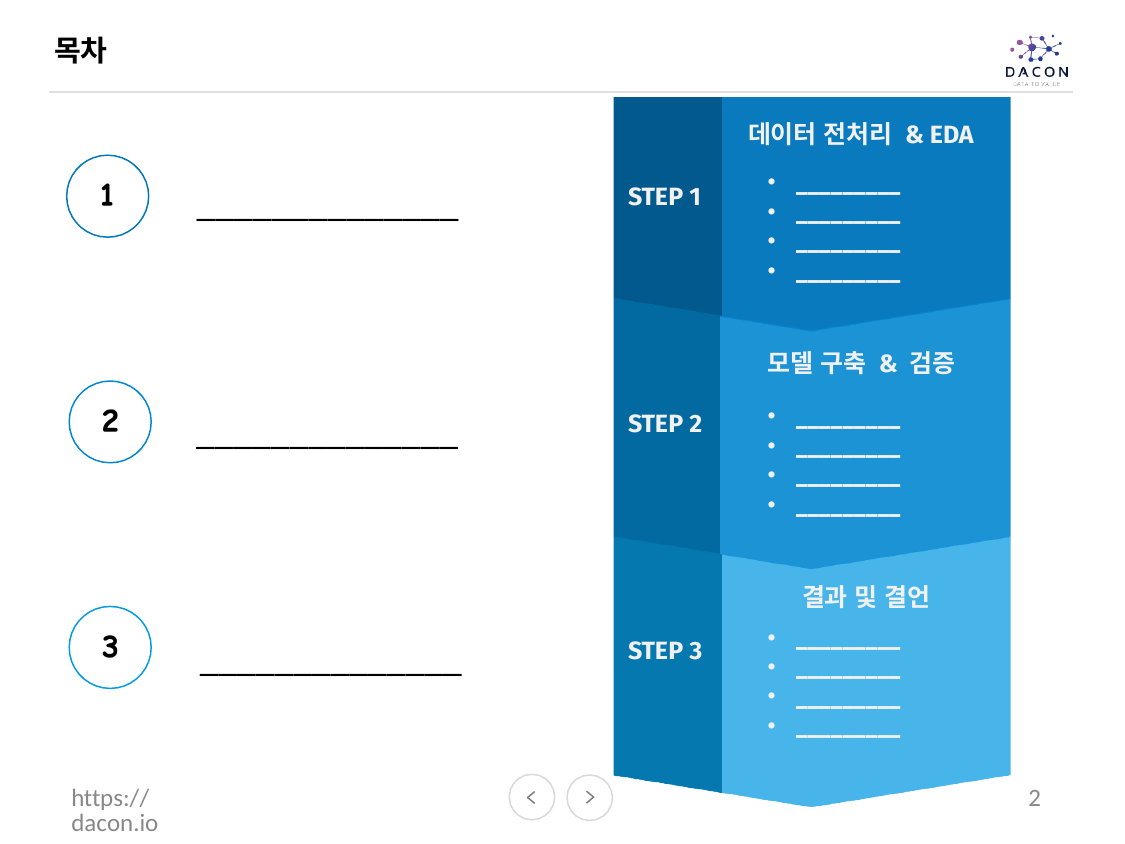

목차

데이터 전처리 & EDA

_________
_________
_________
_________
______________
1
STEP 1
모델 구축 & 검증

______________
_________
_________
_________
_________
2
STEP 2
결과 및 결언

_________
_________
_________
_________
3
______________
STEP 3
https://dacon.io
2